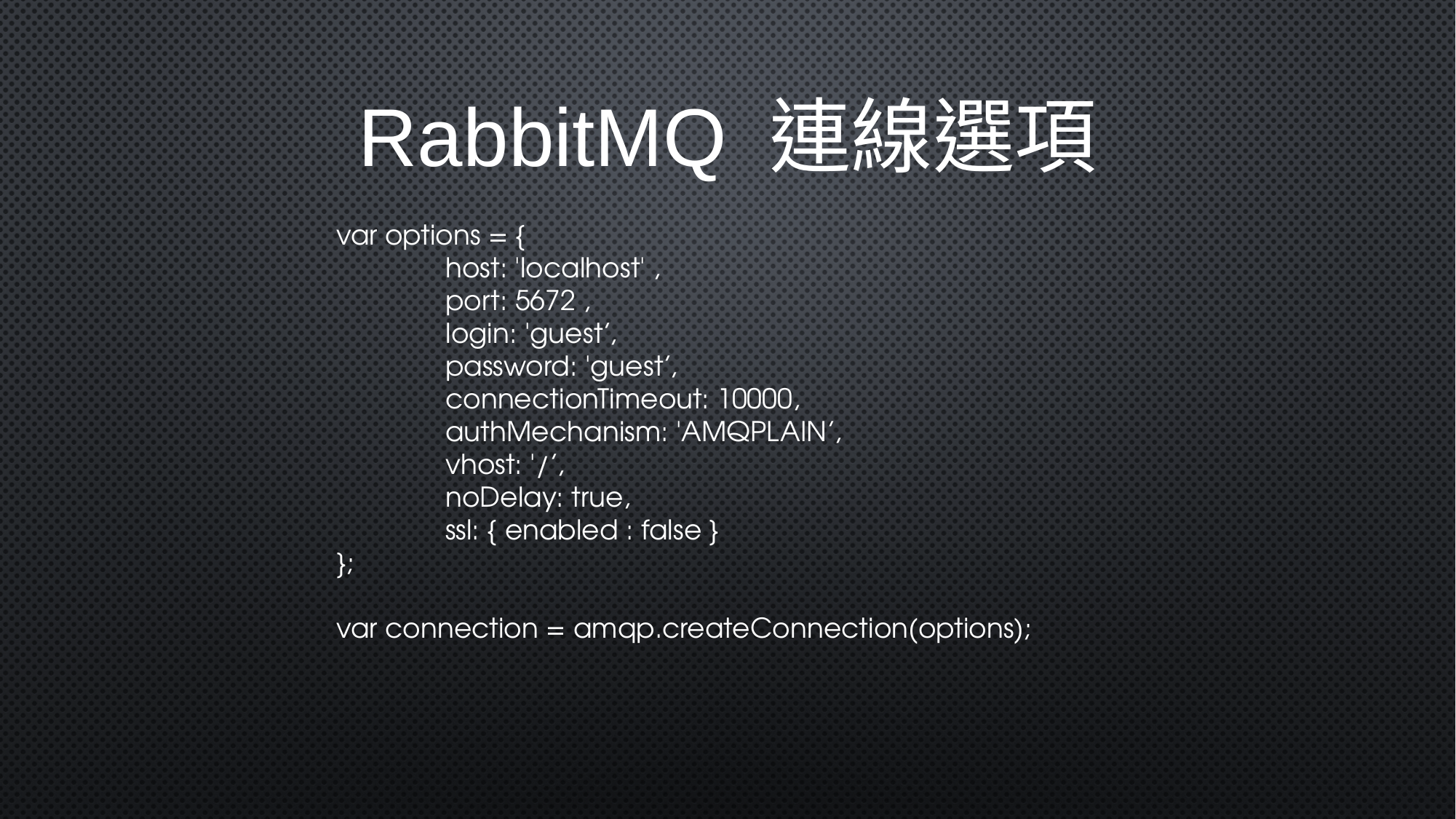

RabbitMQ 連線選項
var options = {
	host: 'localhost' ,
	port: 5672 ,
	login: 'guest’,
	password: 'guest’,
	connectionTimeout: 10000,
	authMechanism: 'AMQPLAIN’,
	vhost: '/’,
	noDelay: true,
	ssl: { enabled : false }
};

var connection = amqp.createConnection(options);